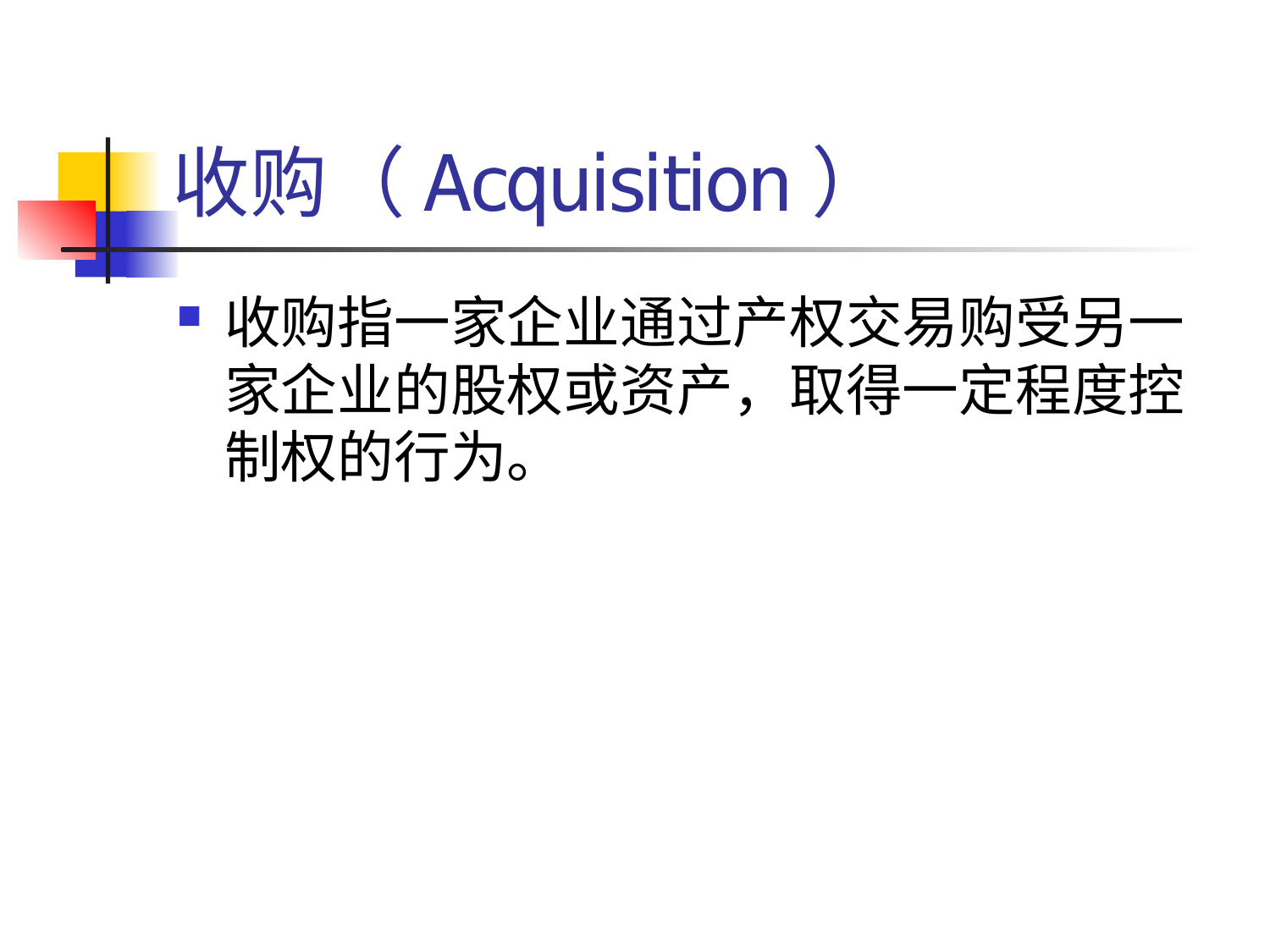

# 收购（Acquisition）
收购指一家企业通过产权交易购受另一家企业的股权或资产，取得一定程度控制权的行为。